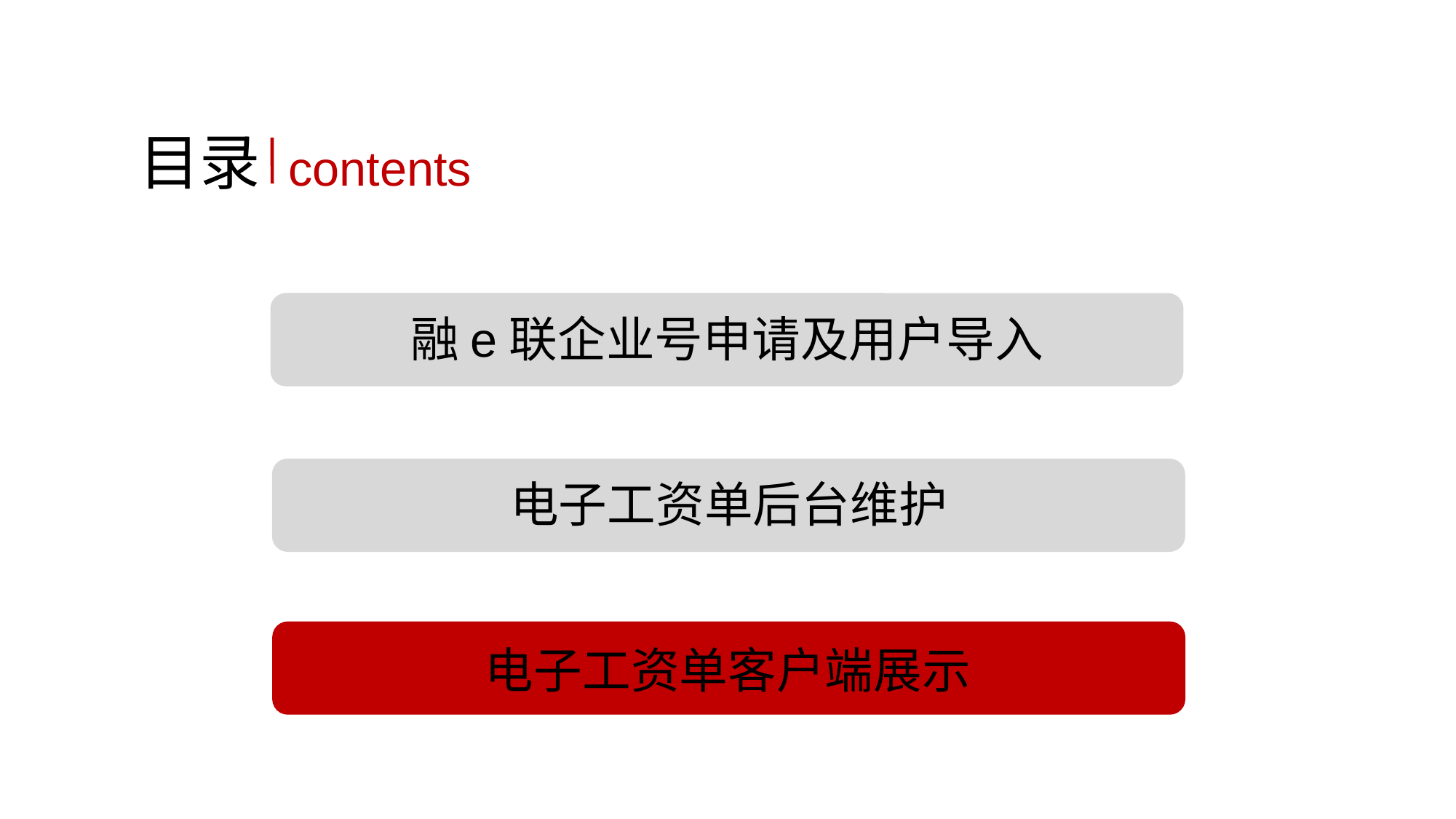

目录
contents

融e联企业号申请及用户导入

电子工资单后台维护

电子工资单客户端展示